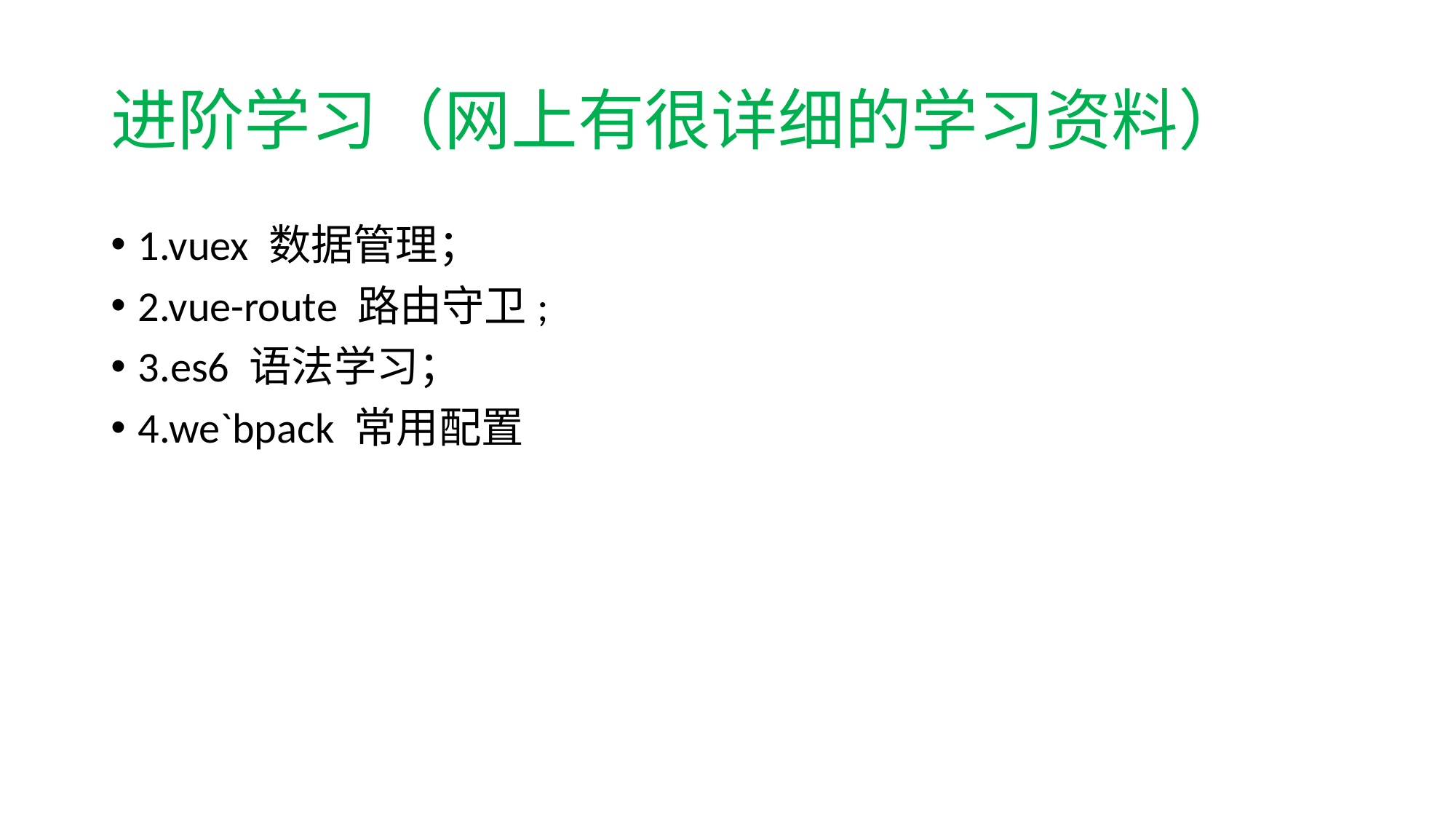

# 进阶学习（网上有很详细的学习资料）
1.vuex 数据管理；
2.vue-route 路由守卫;
3.es6 语法学习；
4.we`bpack 常用配置